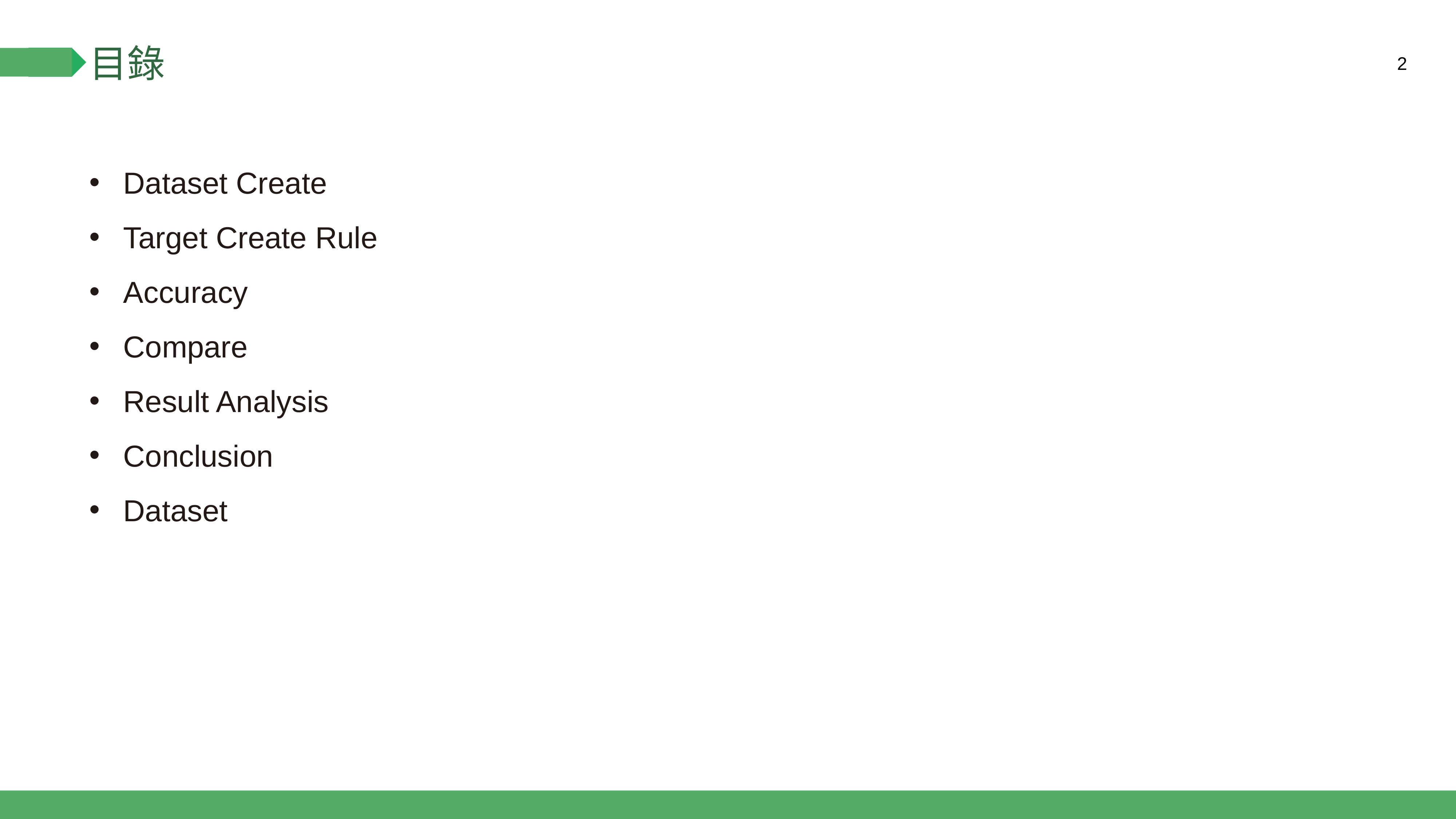

# 目錄
2
Dataset Create
Target Create Rule
Accuracy
Compare
Result Analysis
Conclusion
Dataset